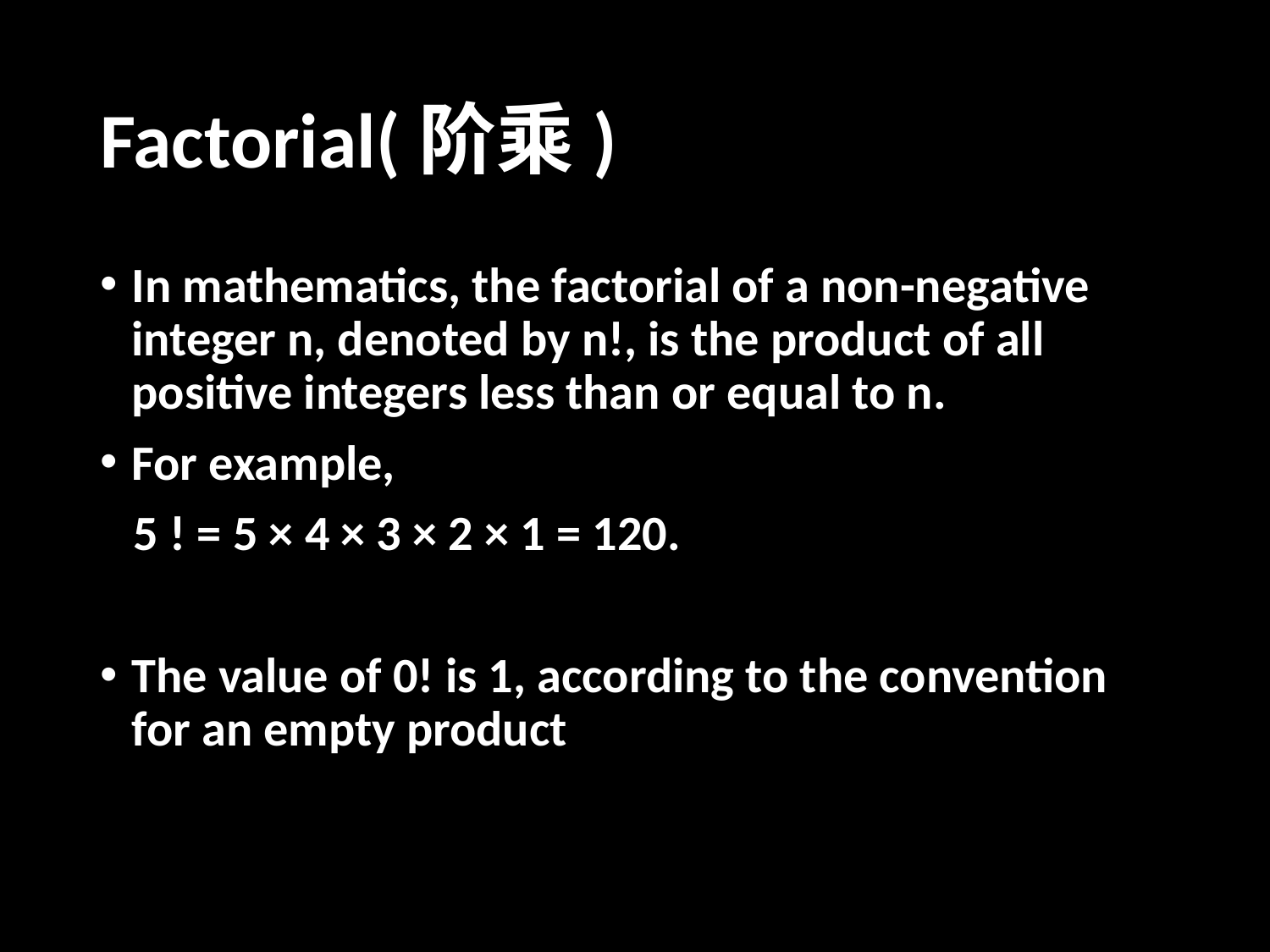

# Factorial(阶乘)
In mathematics, the factorial of a non-negative integer n, denoted by n!, is the product of all positive integers less than or equal to n.
For example,
   5 ! = 5 × 4 × 3 × 2 × 1 = 120.

The value of 0! is 1, according to the convention for an empty product